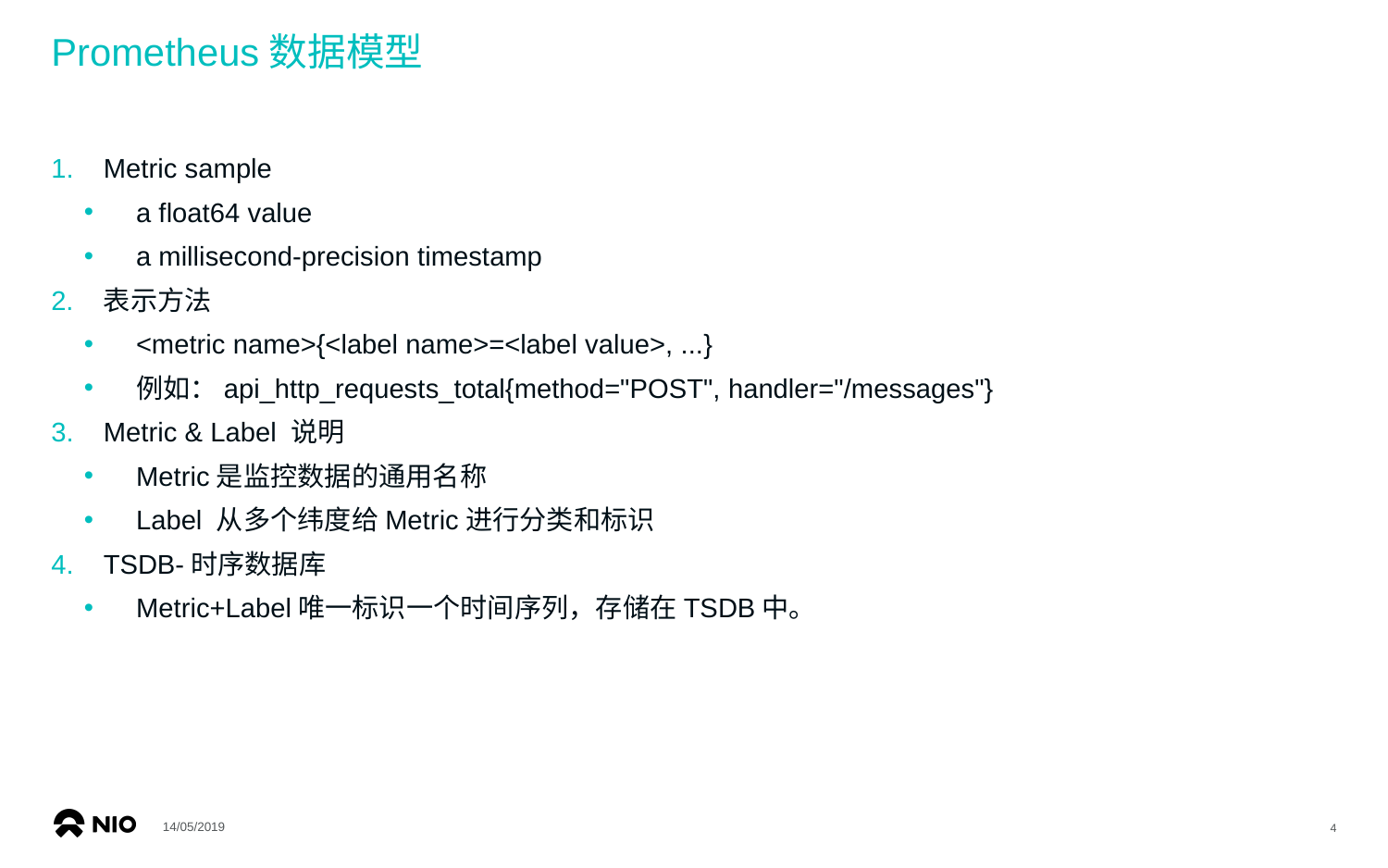

# Prometheus数据模型
Metric sample
a float64 value
a millisecond-precision timestamp
表示方法
<metric name>{<label name>=<label value>, ...}
例如：api_http_requests_total{method="POST", handler="/messages"}
Metric & Label 说明
Metric是监控数据的通用名称
Label 从多个纬度给Metric进行分类和标识
TSDB-时序数据库
Metric+Label唯一标识一个时间序列，存储在TSDB中。

14/05/2019

4